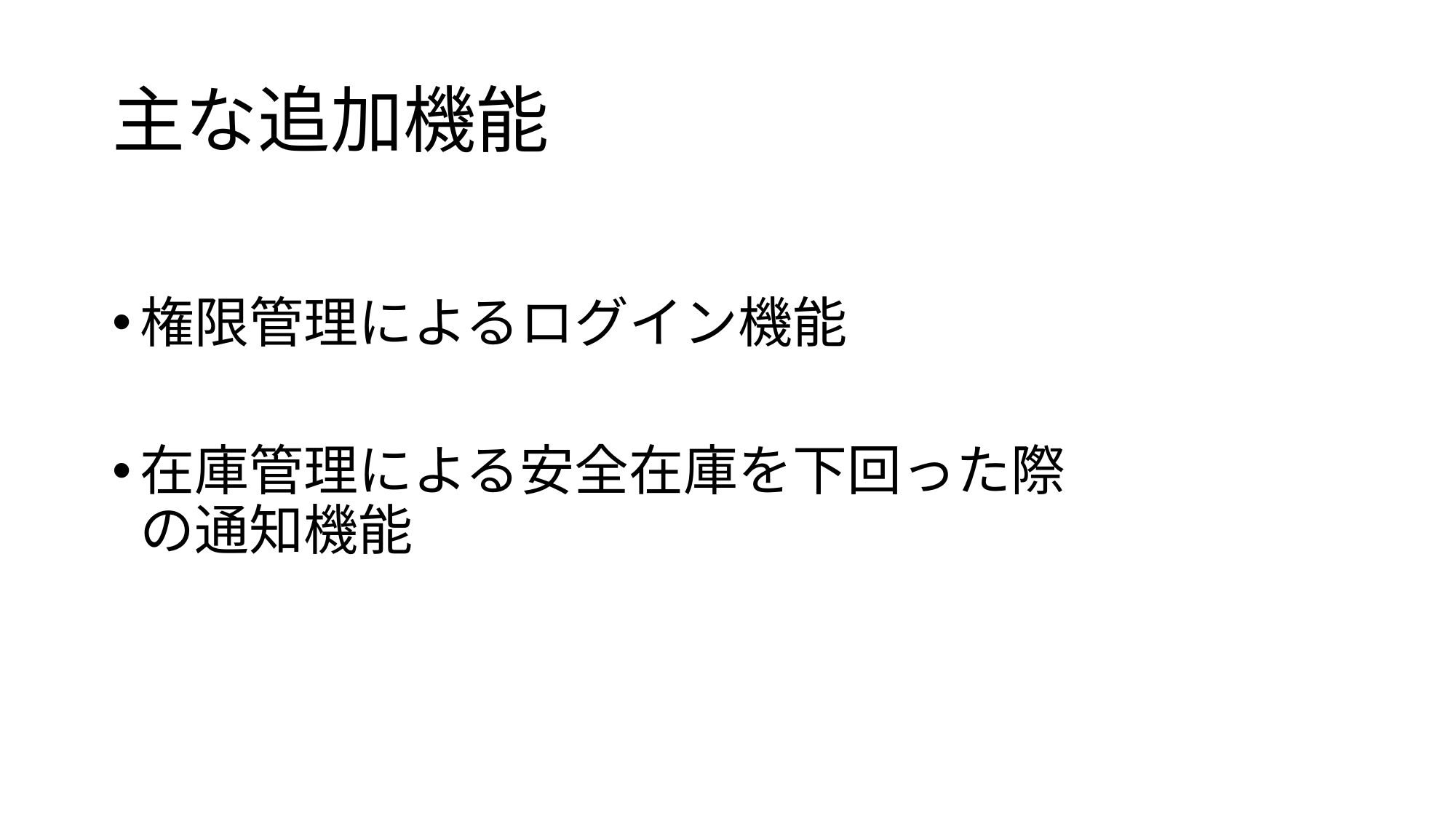

# 主な追加機能
権限管理によるログイン機能

在庫管理による安全在庫を下回った際の通知機能